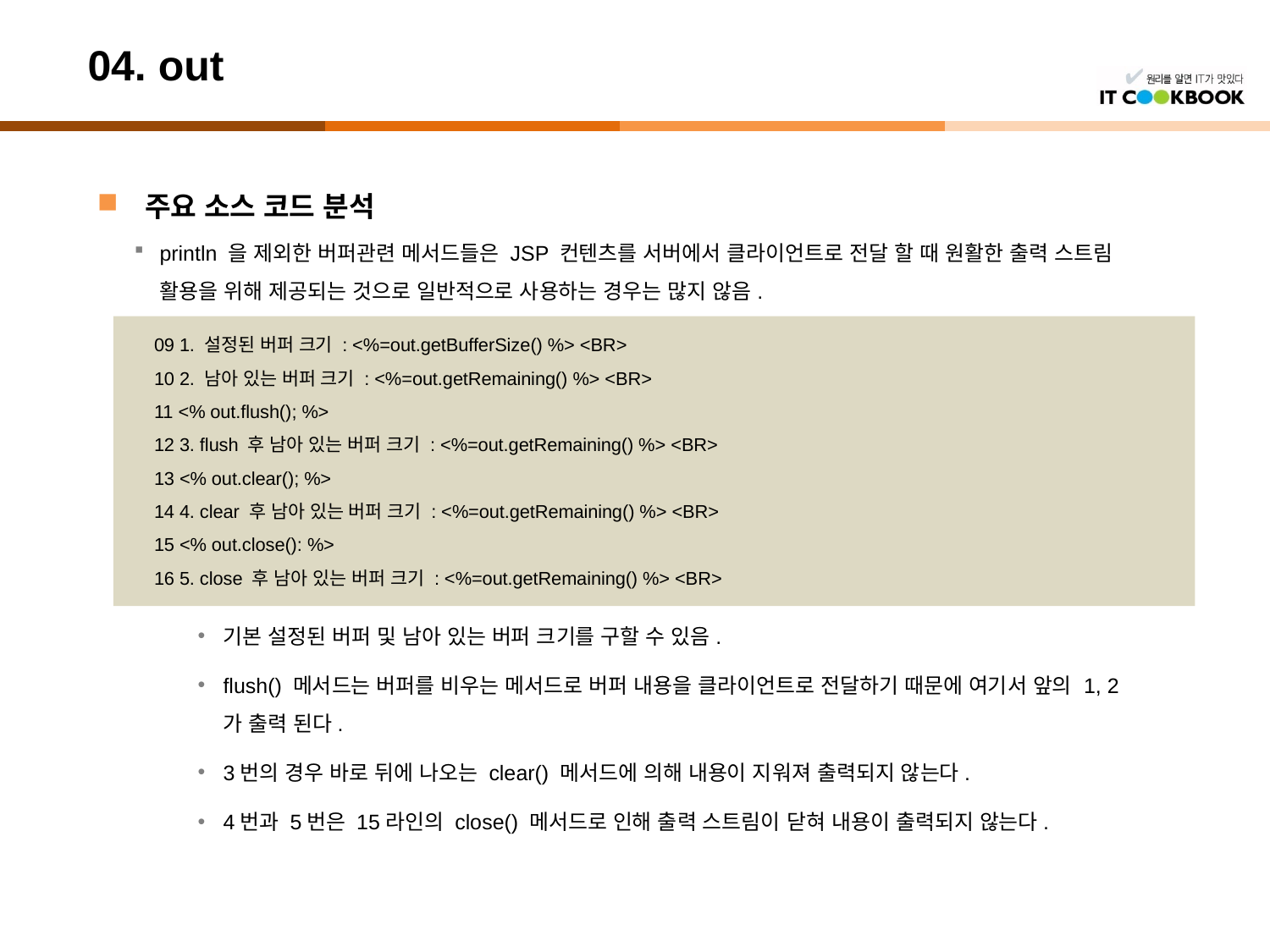

# 04. out
주요 소스 코드 분석
println 을 제외한 버퍼관련 메서드들은 JSP 컨텐츠를 서버에서 클라이언트로 전달 할 때 원활한 출력 스트림 활용을 위해 제공되는 것으로 일반적으로 사용하는 경우는 많지 않음.

기본 설정된 버퍼 및 남아 있는 버퍼 크기를 구할 수 있음.
flush() 메서드는 버퍼를 비우는 메서드로 버퍼 내용을 클라이언트로 전달하기 때문에 여기서 앞의 1, 2가 출력 된다.
3번의 경우 바로 뒤에 나오는 clear() 메서드에 의해 내용이 지워져 출력되지 않는다.
4번과 5번은 15라인의 close() 메서드로 인해 출력 스트림이 닫혀 내용이 출력되지 않는다.

09 1. 설정된 버퍼 크기 : <%=out.getBufferSize() %> <BR>
10 2. 남아 있는 버퍼 크기 : <%=out.getRemaining() %> <BR>
11 <% out.flush(); %>
12 3. flush 후 남아 있는 버퍼 크기 : <%=out.getRemaining() %> <BR>
13 <% out.clear(); %>
14 4. clear 후 남아 있는 버퍼 크기 : <%=out.getRemaining() %> <BR>
15 <% out.close(): %>
16 5. close 후 남아 있는 버퍼 크기 : <%=out.getRemaining() %> <BR>